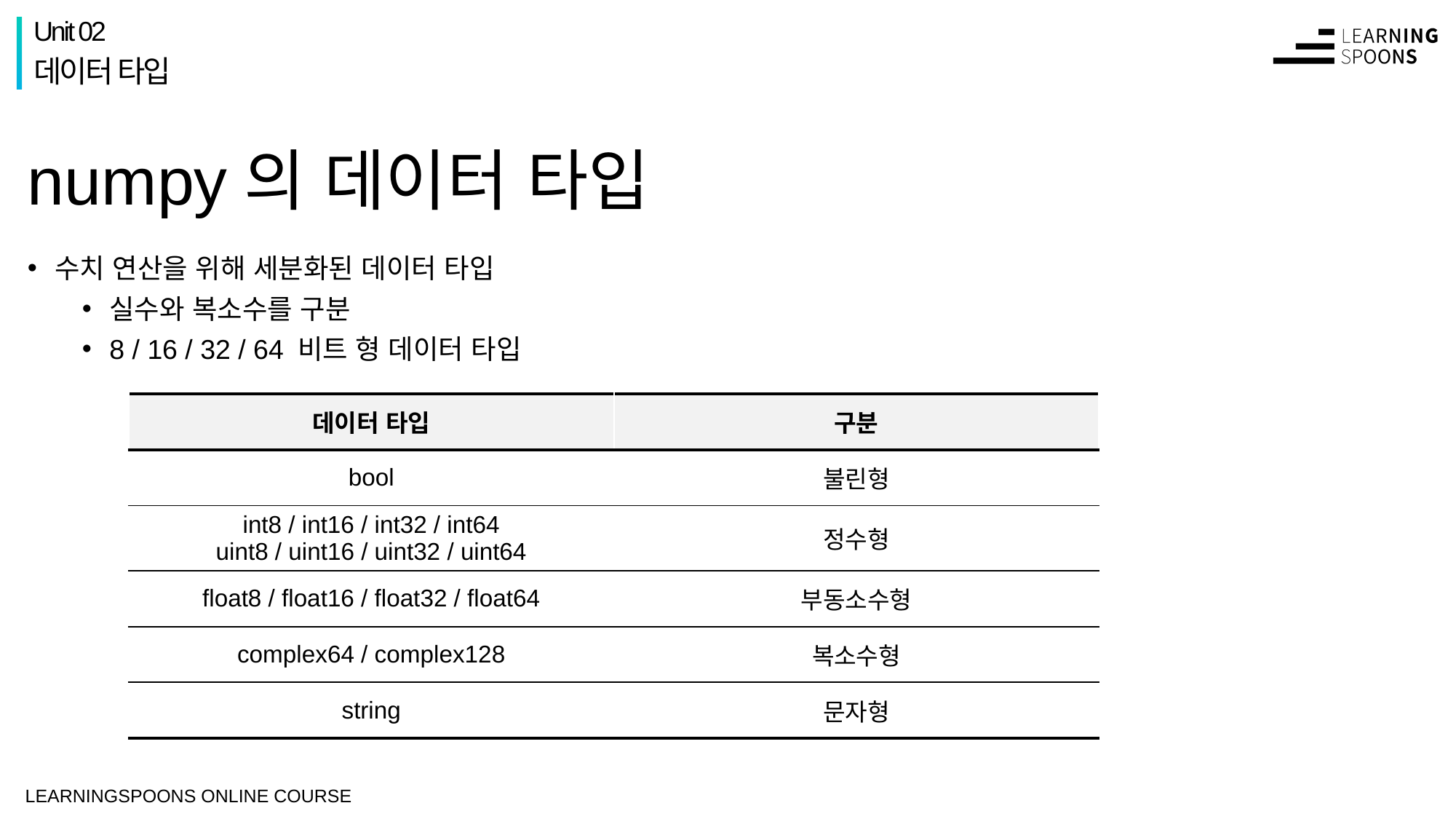

Unit 02
데이터 타입
# numpy의 데이터 타입
수치 연산을 위해 세분화된 데이터 타입
실수와 복소수를 구분
8 / 16 / 32 / 64 비트 형 데이터 타입
| 데이터 타입 | 구분 |
| --- | --- |
| bool | 불린형 |
| int8 / int16 / int32 / int64 uint8 / uint16 / uint32 / uint64 | 정수형 |
| float8 / float16 / float32 / float64 | 부동소수형 |
| complex64 / complex128 | 복소수형 |
| string | 문자형 |